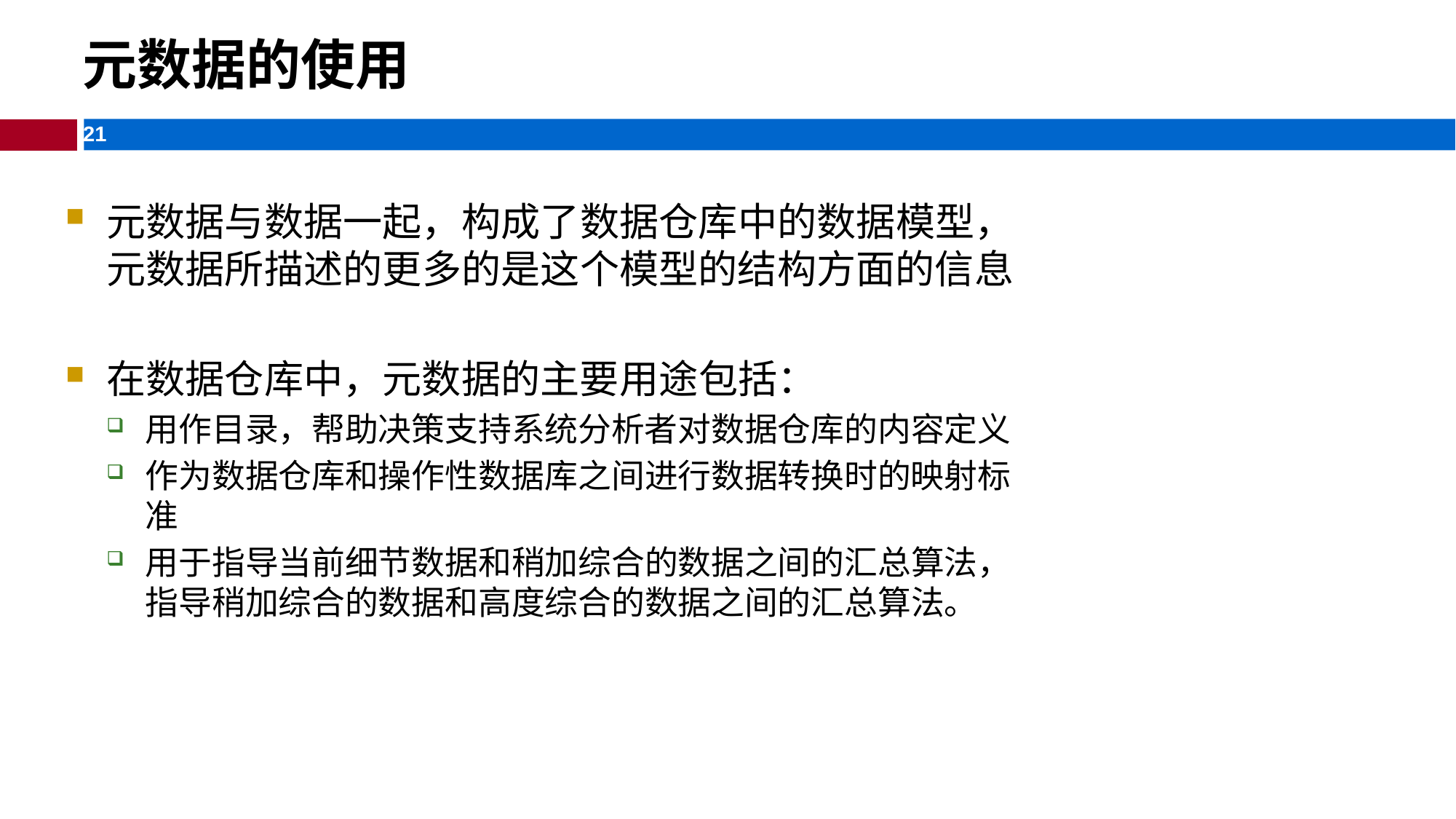

元数据的使用
元数据与数据一起，构成了数据仓库中的数据模型，元数据所描述的更多的是这个模型的结构方面的信息

在数据仓库中，元数据的主要用途包括：
用作目录，帮助决策支持系统分析者对数据仓库的内容定义
作为数据仓库和操作性数据库之间进行数据转换时的映射标准
用于指导当前细节数据和稍加综合的数据之间的汇总算法，指导稍加综合的数据和高度综合的数据之间的汇总算法。